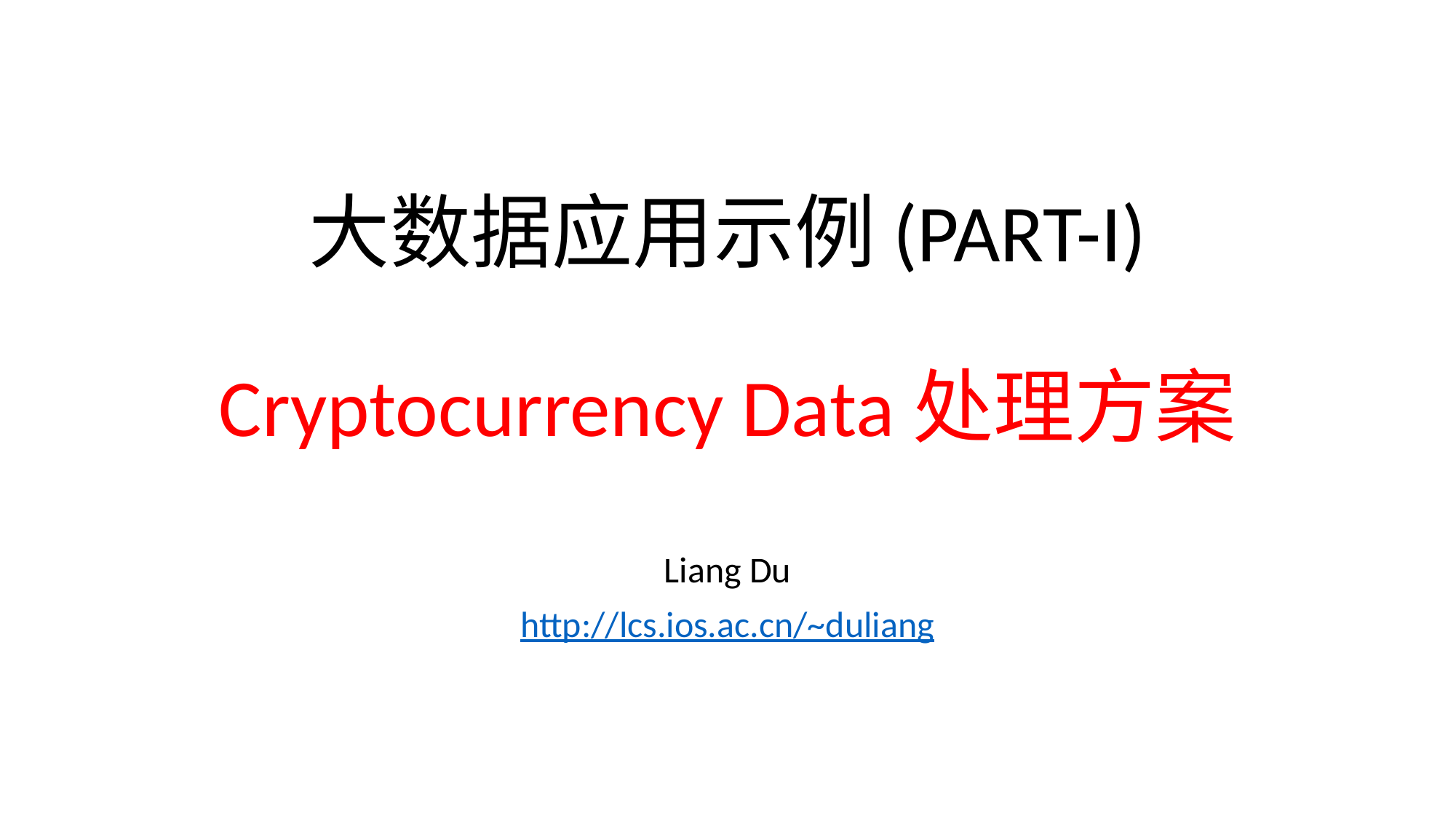

# 大数据应用示例(PART-I) Cryptocurrency Data处理方案
Liang Du
http://lcs.ios.ac.cn/~duliang